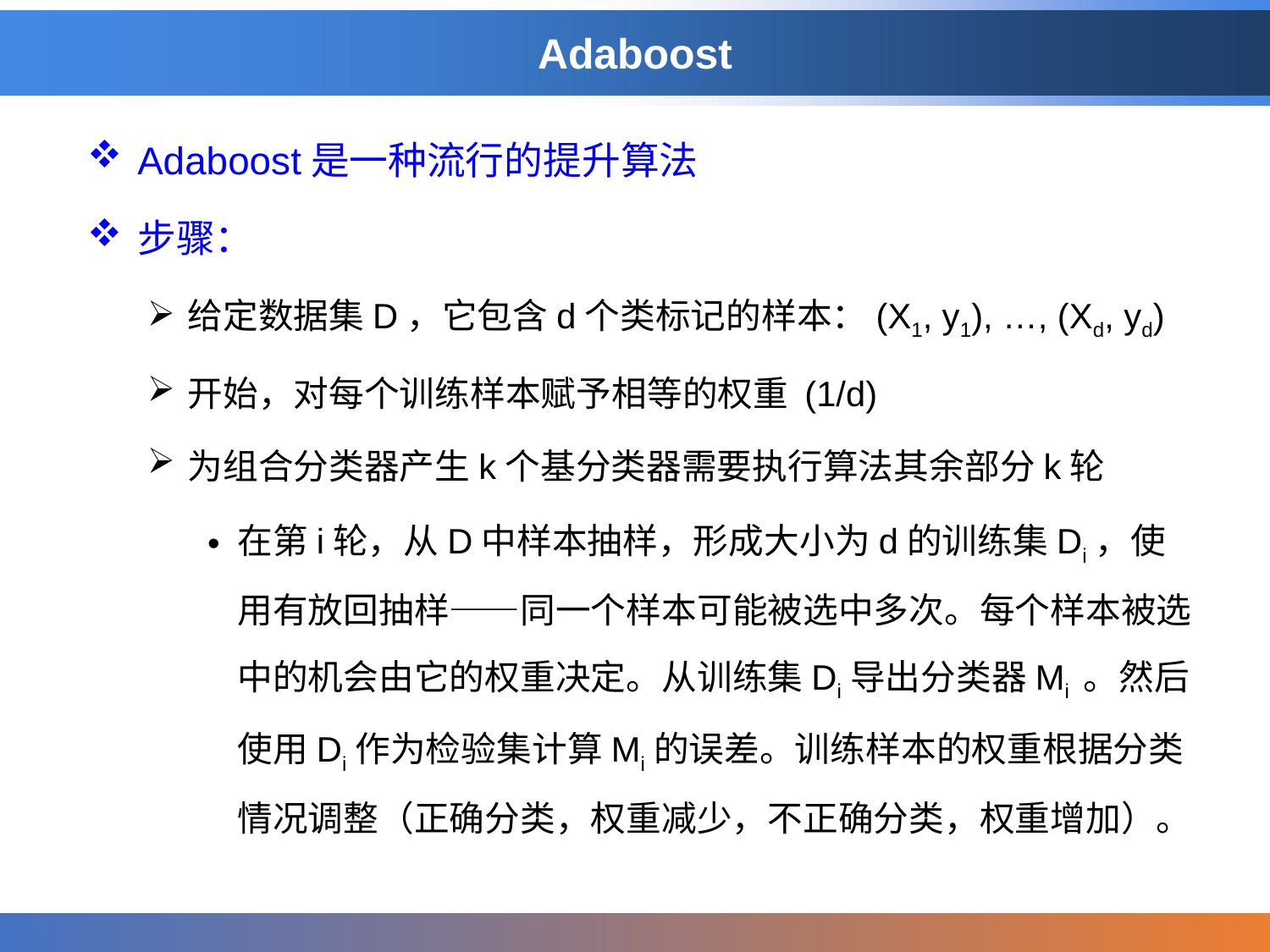

# Adaboost
Adaboost是一种流行的提升算法
步骤：
给定数据集D，它包含d个类标记的样本：(X1, y1), …, (Xd, yd)
开始，对每个训练样本赋予相等的权重 (1/d)
为组合分类器产生k个基分类器需要执行算法其余部分k轮
在第i轮，从D中样本抽样，形成大小为d的训练集Di，使用有放回抽样——同一个样本可能被选中多次。每个样本被选中的机会由它的权重决定。从训练集Di导出分类器Mi 。然后使用Di作为检验集计算Mi的误差。训练样本的权重根据分类情况调整（正确分类，权重减少，不正确分类，权重增加）。